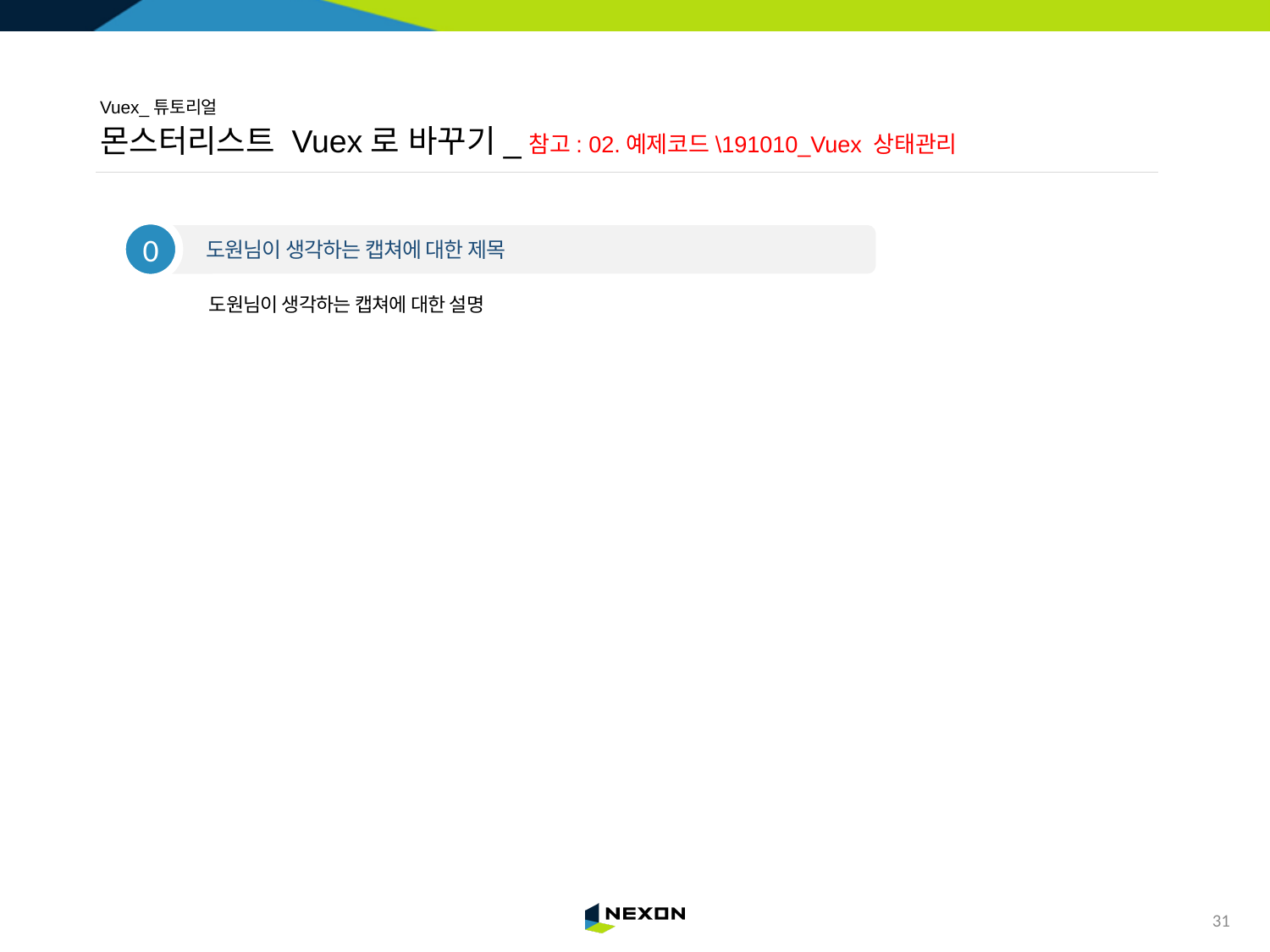

# Vuex_튜토리얼 몬스터리스트 Vuex로 바꾸기_참고: 02.예제코드\191010_Vuex 상태관리
0
도원님이 생각하는 캡쳐에 대한 제목
도원님이 생각하는 캡쳐에 대한 설명
31